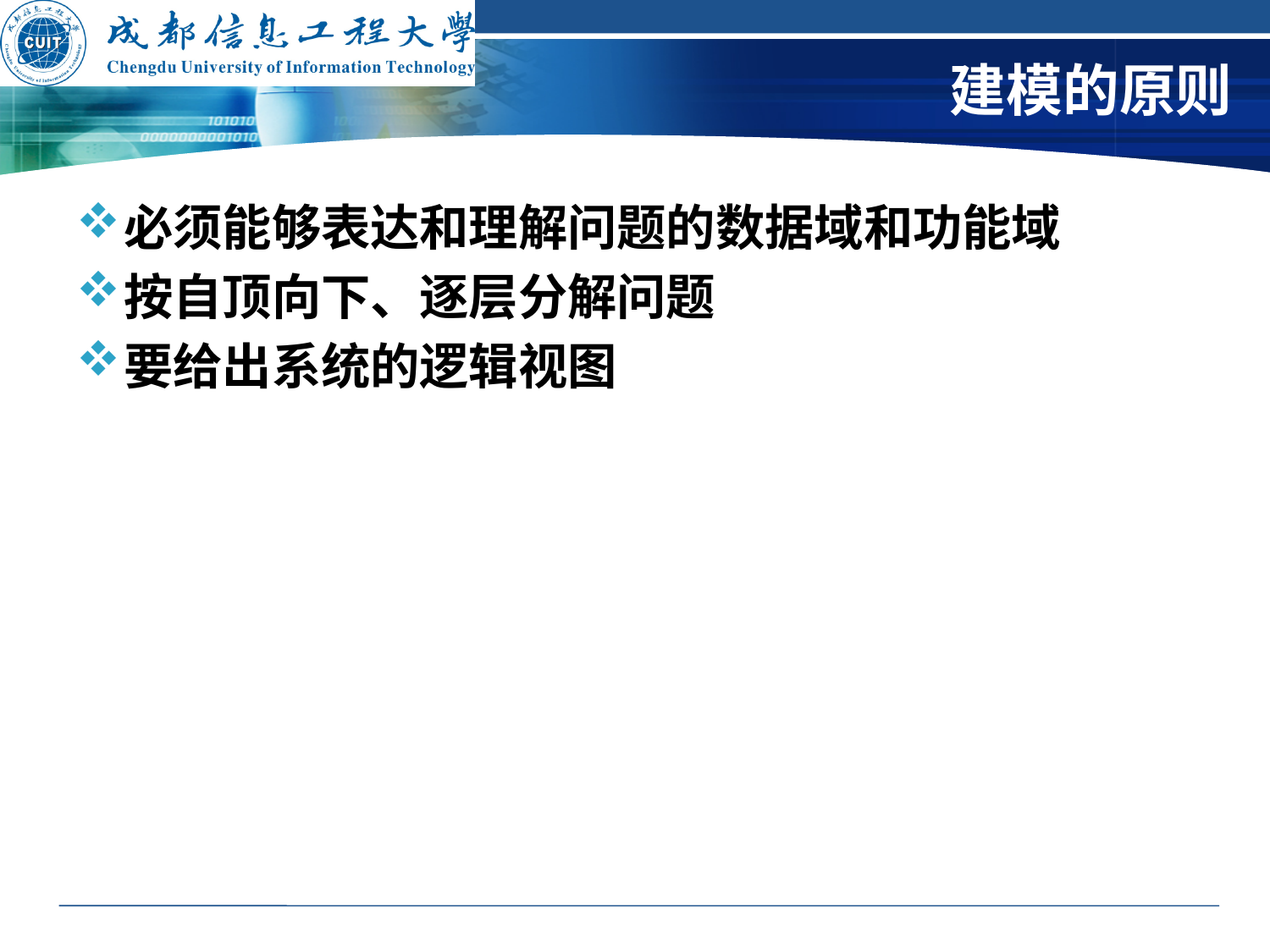

# 建模的原则
必须能够表达和理解问题的数据域和功能域
按自顶向下、逐层分解问题
要给出系统的逻辑视图